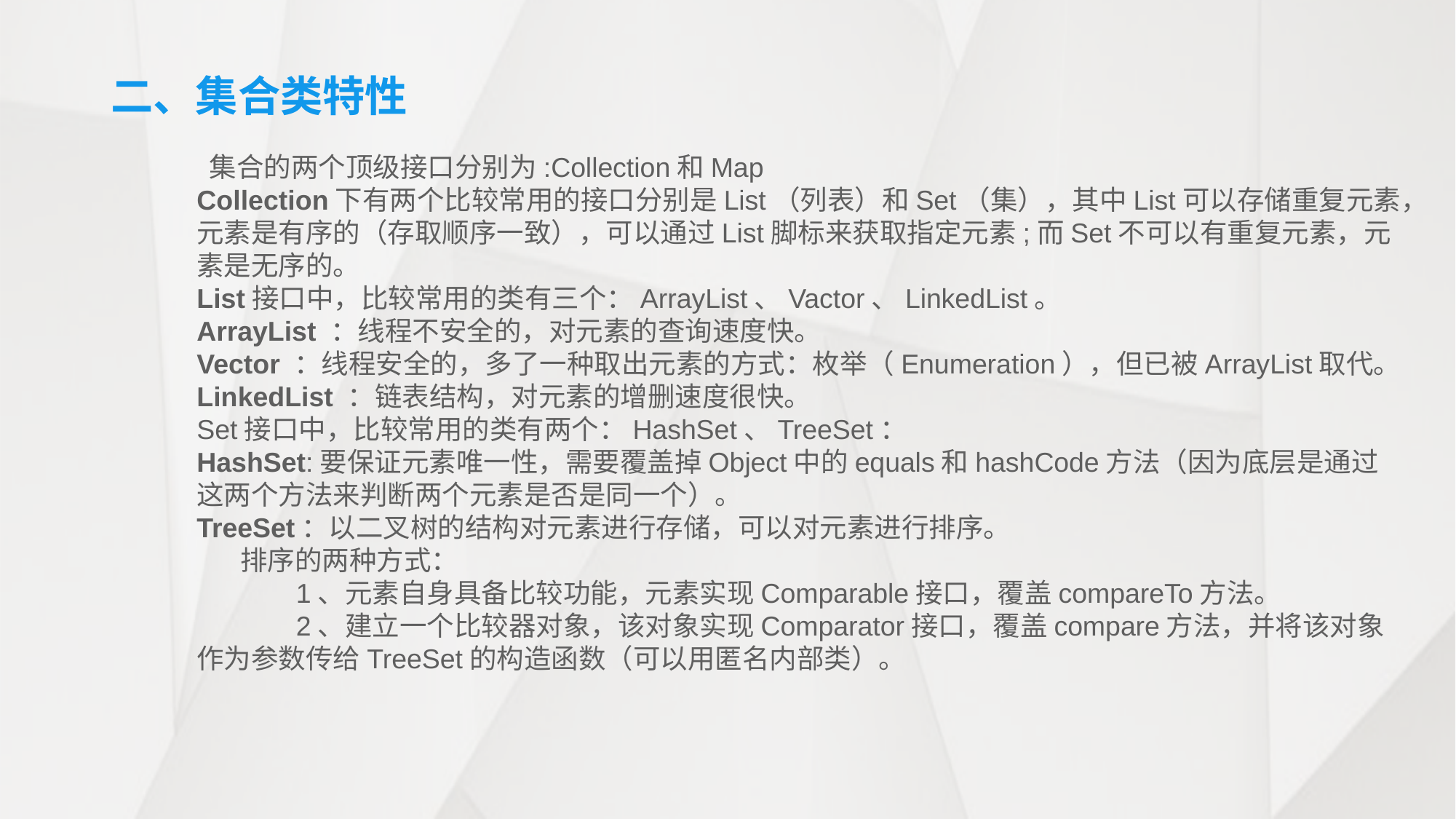

# 二、集合类特性
 集合的两个顶级接口分别为:Collection和Map
Collection下有两个比较常用的接口分别是List（列表）和Set（集），其中List可以存储重复元素，元素是有序的（存取顺序一致），可以通过List脚标来获取指定元素;而Set不可以有重复元素，元素是无序的。
List接口中，比较常用的类有三个：ArrayList、Vactor、LinkedList。
ArrayList ：线程不安全的，对元素的查询速度快。
Vector ：线程安全的，多了一种取出元素的方式：枚举（Enumeration），但已被ArrayList取代。
LinkedList ：链表结构，对元素的增删速度很快。
Set接口中，比较常用的类有两个：HashSet、TreeSet：
HashSet:要保证元素唯一性，需要覆盖掉Object中的equals和hashCode方法（因为底层是通过这两个方法来判断两个元素是否是同一个）。
TreeSet：以二叉树的结构对元素进行存储，可以对元素进行排序。
      排序的两种方式：
             1、元素自身具备比较功能，元素实现Comparable接口，覆盖compareTo方法。
             2、建立一个比较器对象，该对象实现Comparator接口，覆盖compare方法，并将该对象作为参数传给TreeSet的构造函数（可以用匿名内部类）。